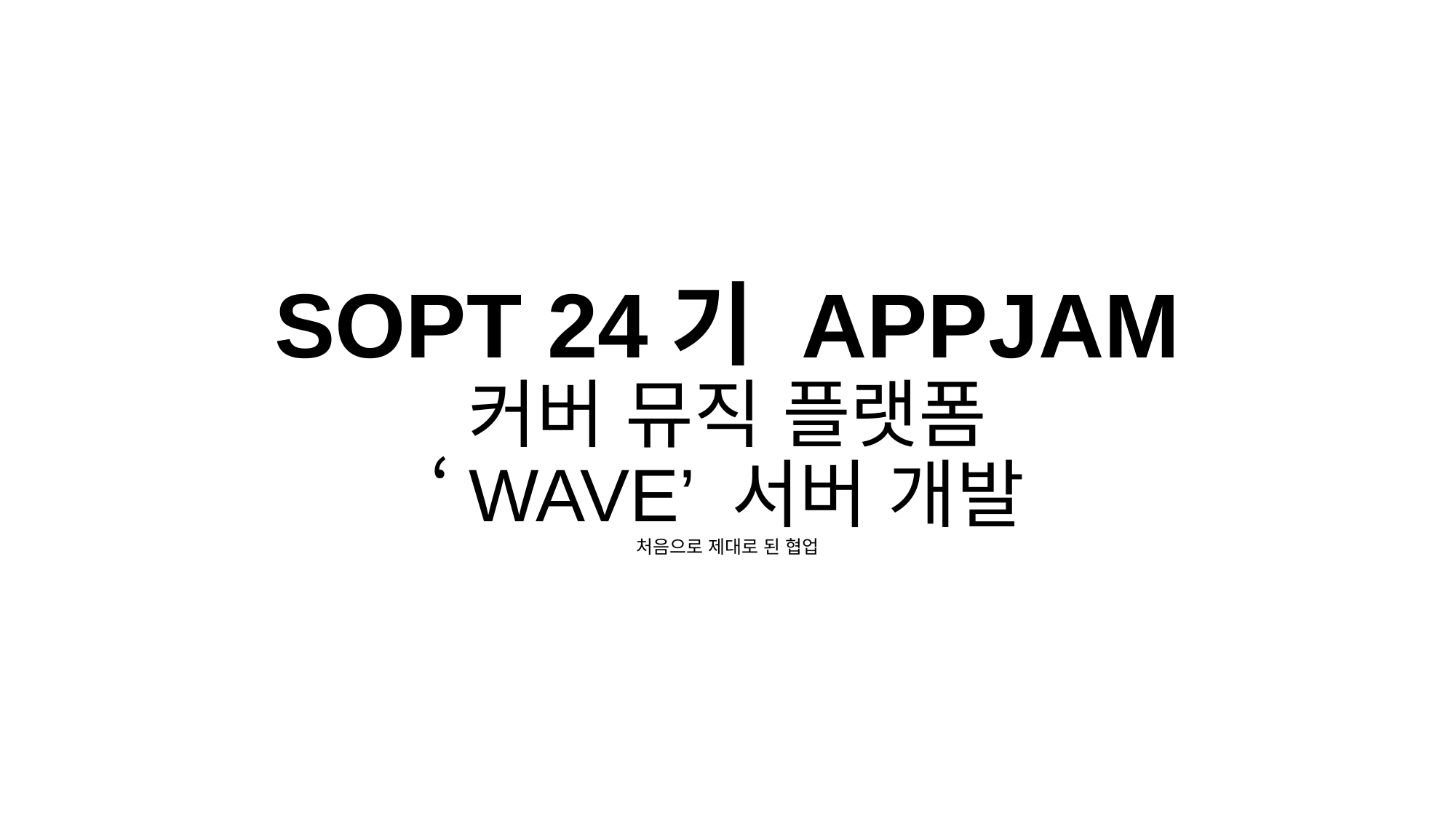

# SOPT 24기 APPJAM 커버 뮤직 플랫폼 ‘WAVE’ 서버 개발 처음으로 제대로 된 협업